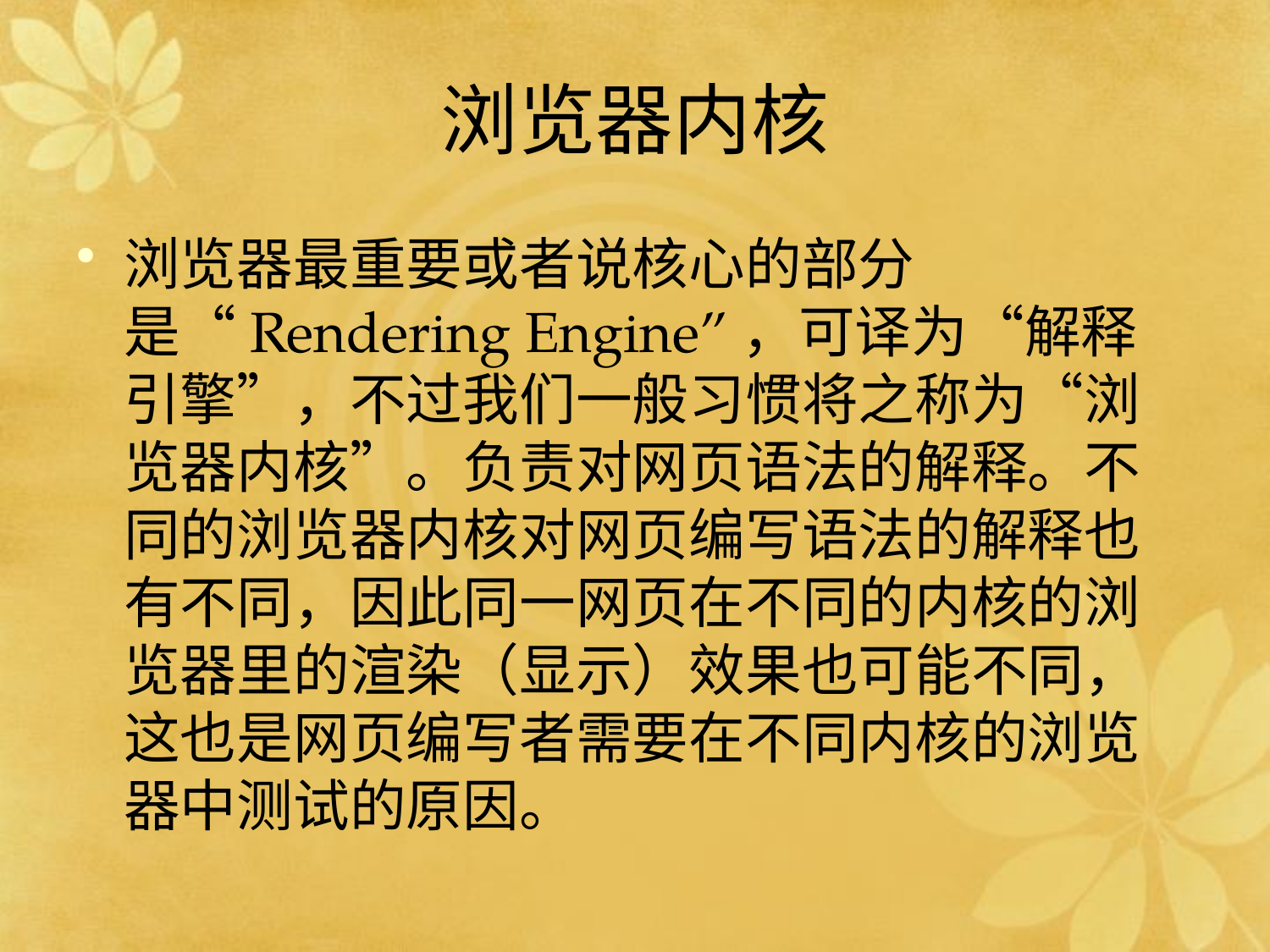

# 浏览器内核
浏览器最重要或者说核心的部分是“Rendering Engine”，可译为“解释引擎”，不过我们一般习惯将之称为“浏览器内核”。负责对网页语法的解释。不同的浏览器内核对网页编写语法的解释也有不同，因此同一网页在不同的内核的浏览器里的渲染（显示）效果也可能不同，这也是网页编写者需要在不同内核的浏览器中测试的原因。